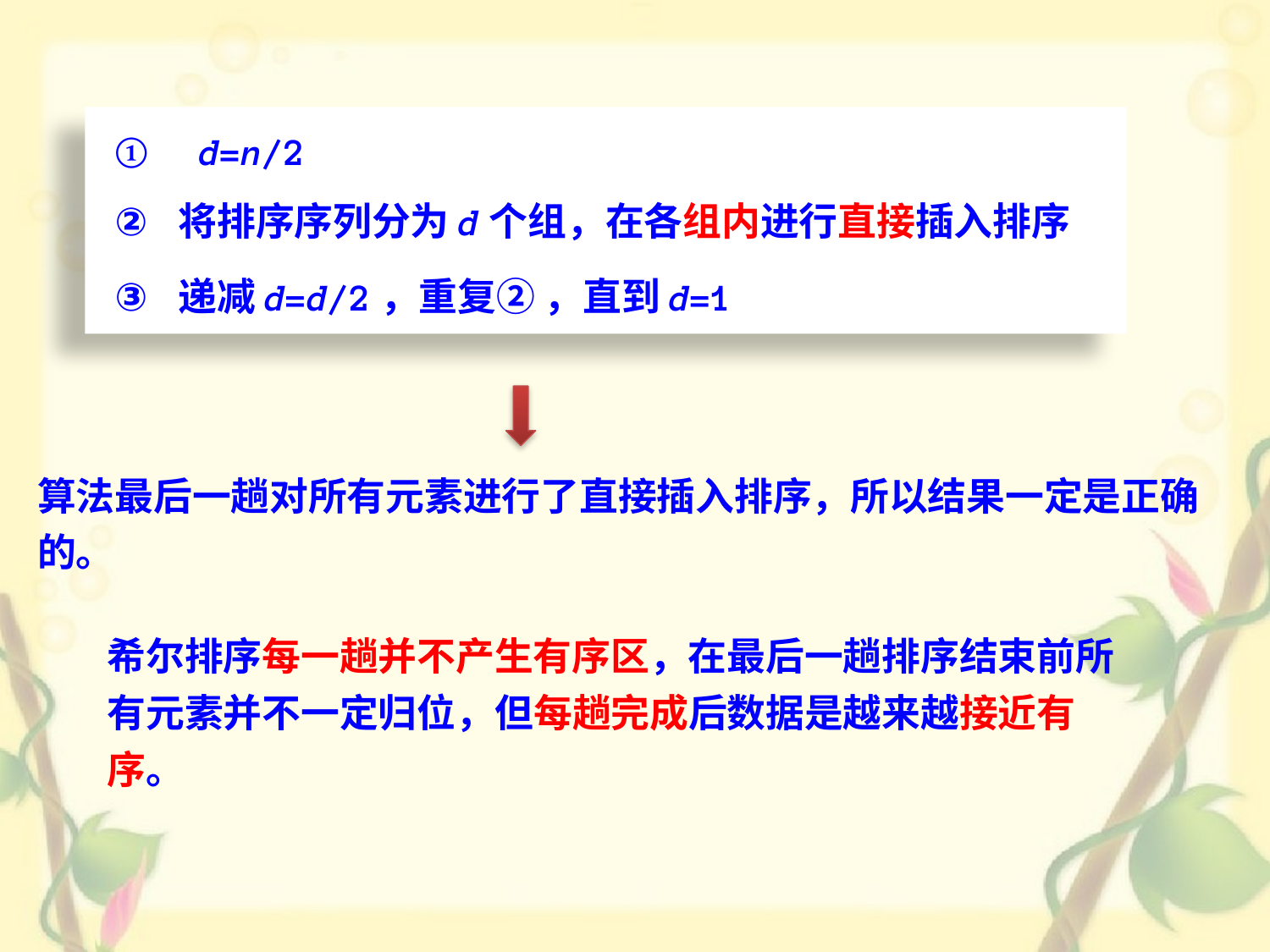

d=n/2
将排序序列分为d个组，在各组内进行直接插入排序
递减d=d/2，重复② ，直到d=1

算法最后一趟对所有元素进行了直接插入排序，所以结果一定是正确的。
希尔排序每一趟并不产生有序区，在最后一趟排序结束前所有元素并不一定归位，但每趟完成后数据是越来越接近有序。